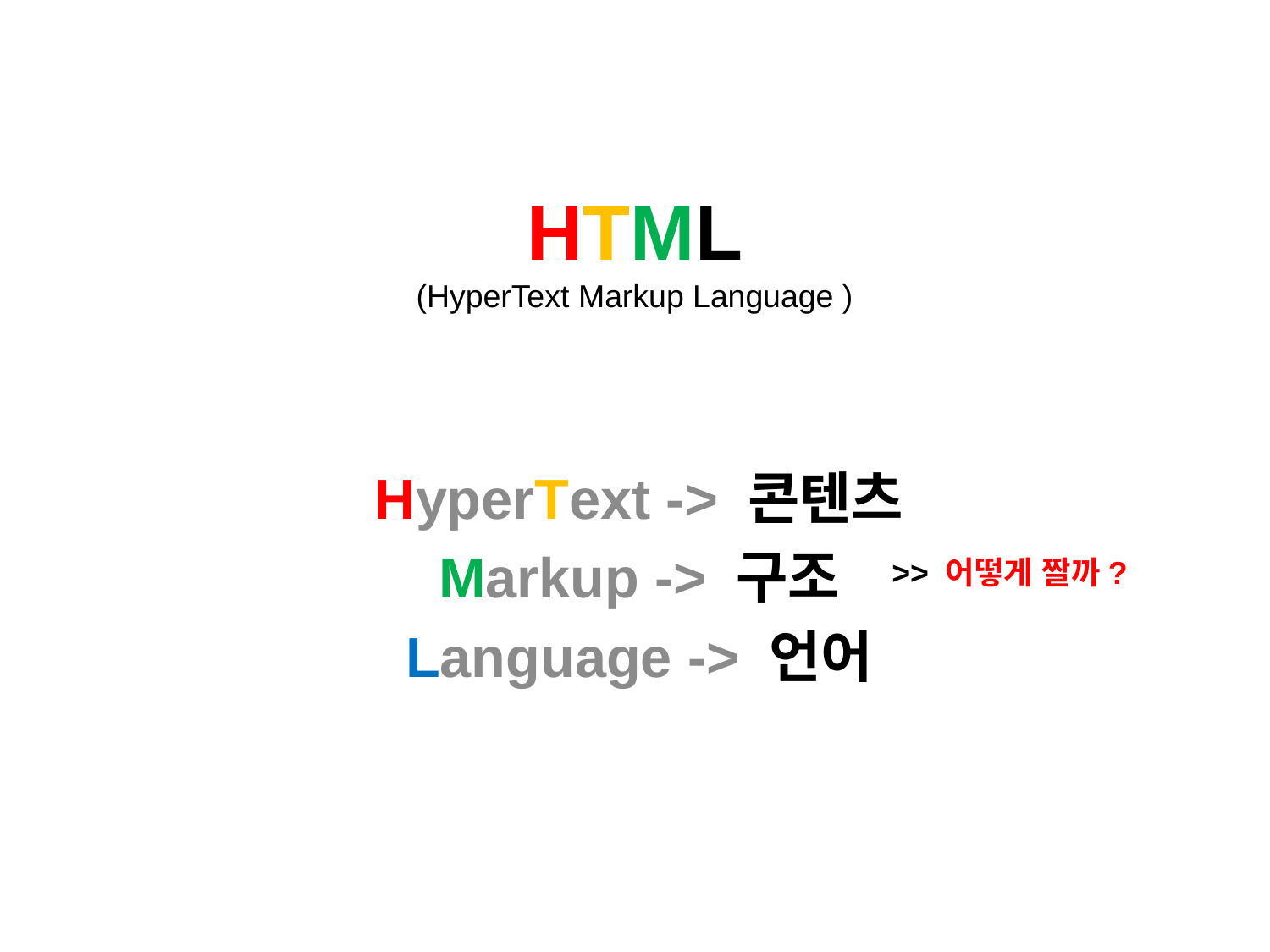

# HTML (HyperText Markup Language )
HyperText -> 콘텐츠
Markup -> 구조
Language -> 언어
>> 어떻게 짤까?